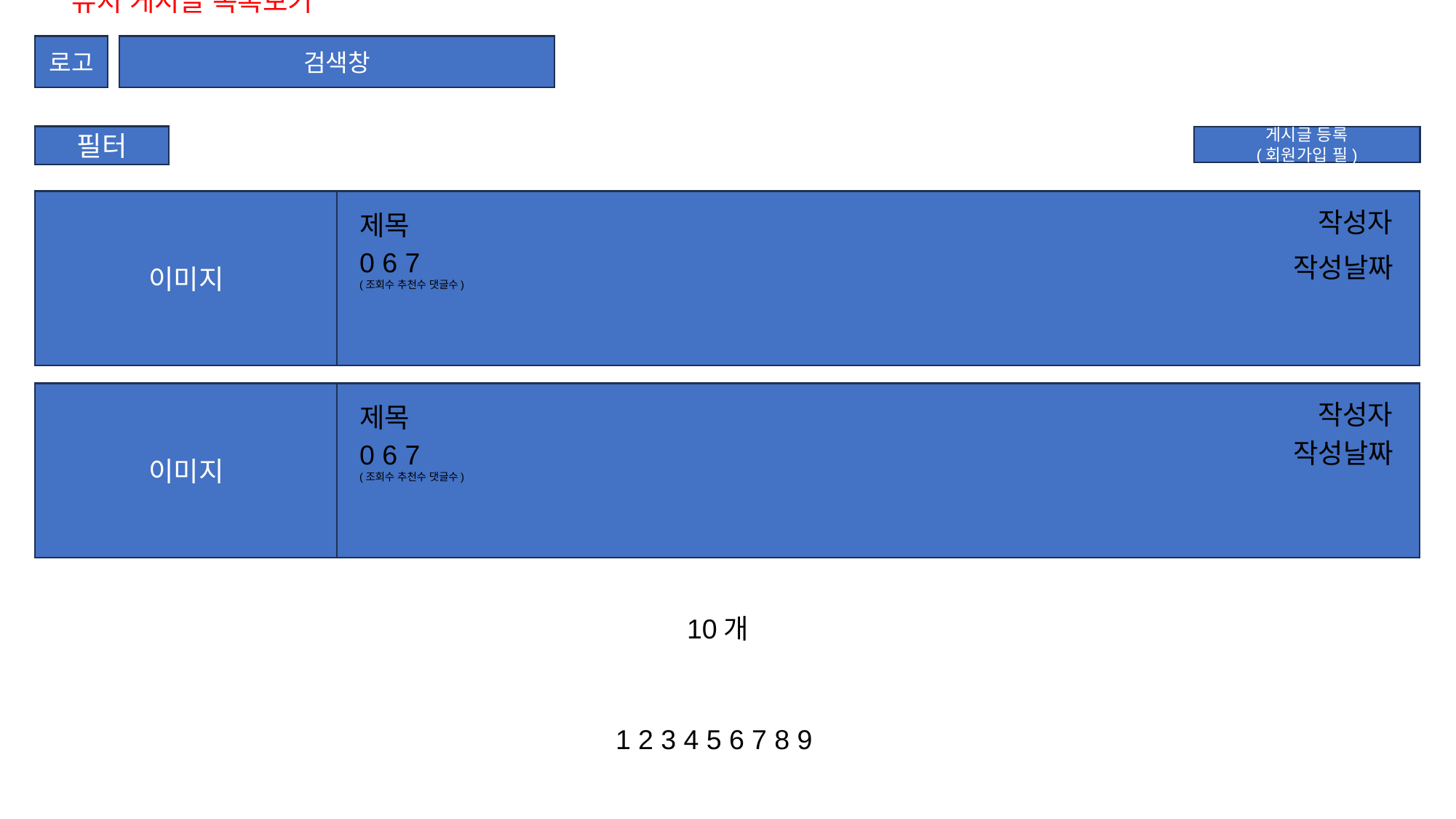

유저 게시글 목록보기
로고
검색창
필터
게시글 등록
(회원가입 필)

이미지
작성자
제목
작성 날짜
0 6 7
(조회수 추천수 댓글수)
작성날짜

이미지
작성자
제목
0 6 7
(조회수 추천수 댓글수)
작성날짜
10개
1 2 3 4 5 6 7 8 9